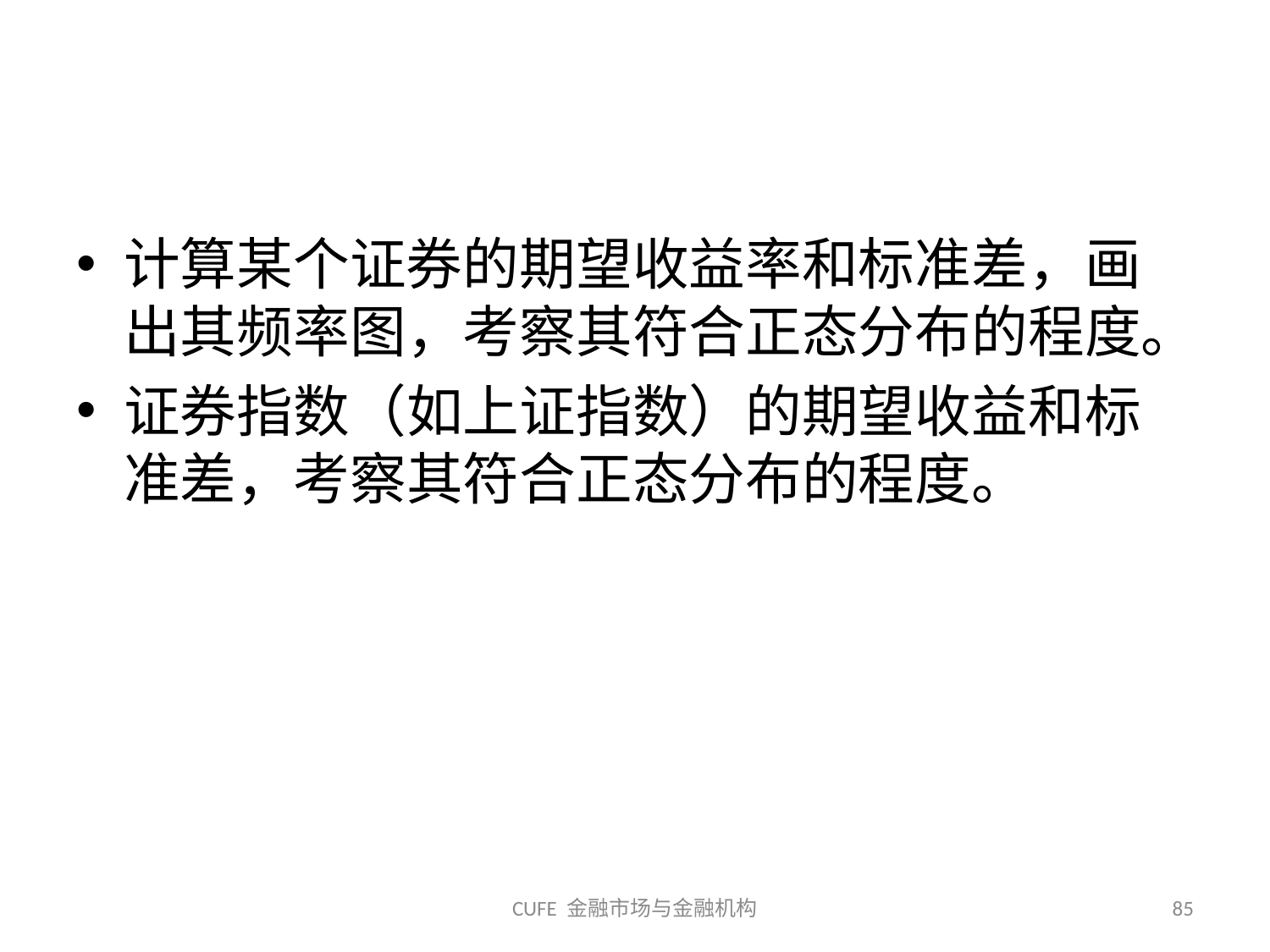

#
计算某个证券的期望收益率和标准差，画出其频率图，考察其符合正态分布的程度。
证券指数（如上证指数）的期望收益和标准差，考察其符合正态分布的程度。

CUFE 金融市场与金融机构
85